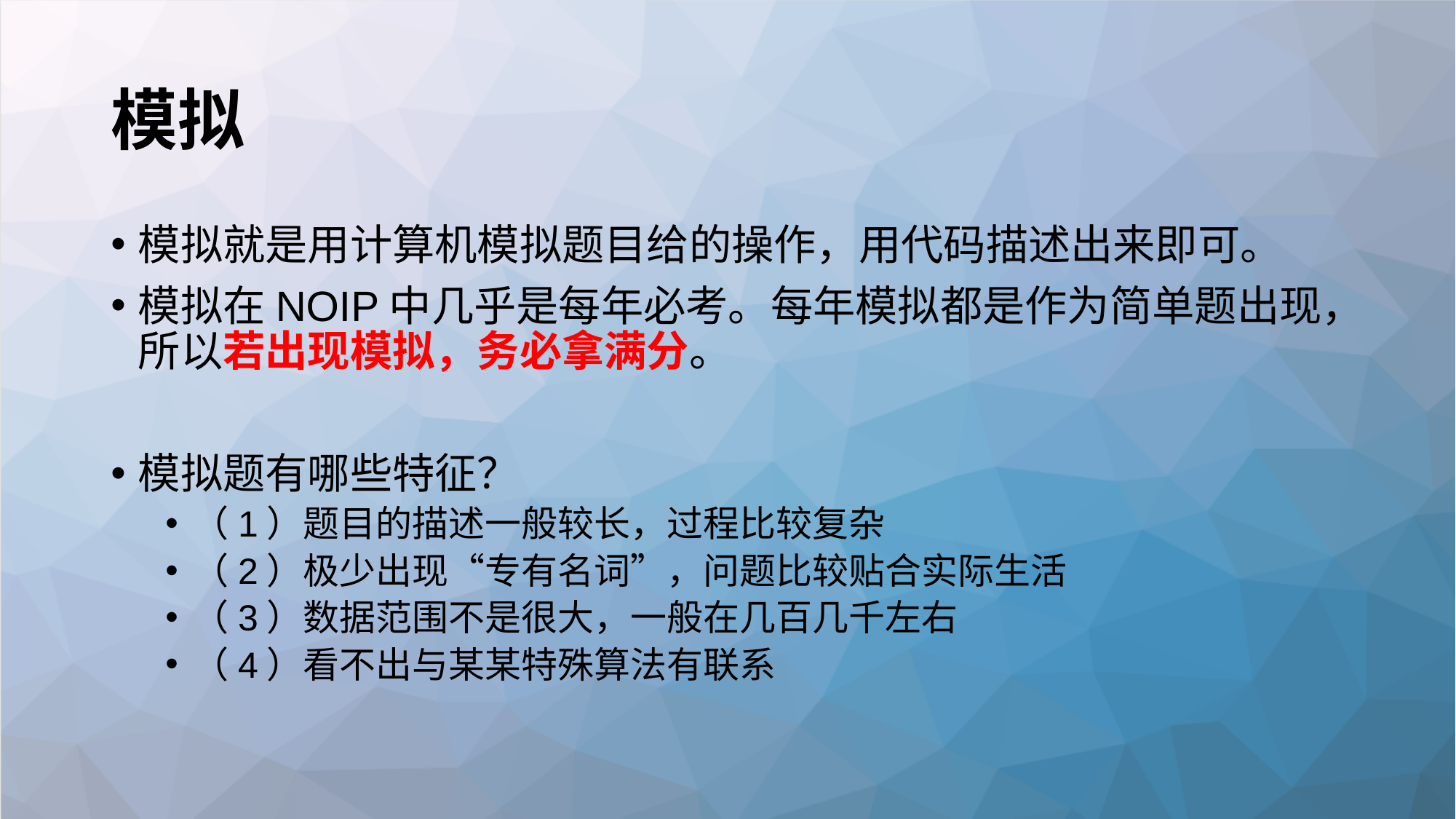

# 模拟
模拟就是用计算机模拟题目给的操作，用代码描述出来即可。
模拟在NOIP中几乎是每年必考。每年模拟都是作为简单题出现，所以若出现模拟，务必拿满分。

模拟题有哪些特征？
（1）题目的描述一般较长，过程比较复杂
（2）极少出现“专有名词”，问题比较贴合实际生活
（3）数据范围不是很大，一般在几百几千左右
（4）看不出与某某特殊算法有联系